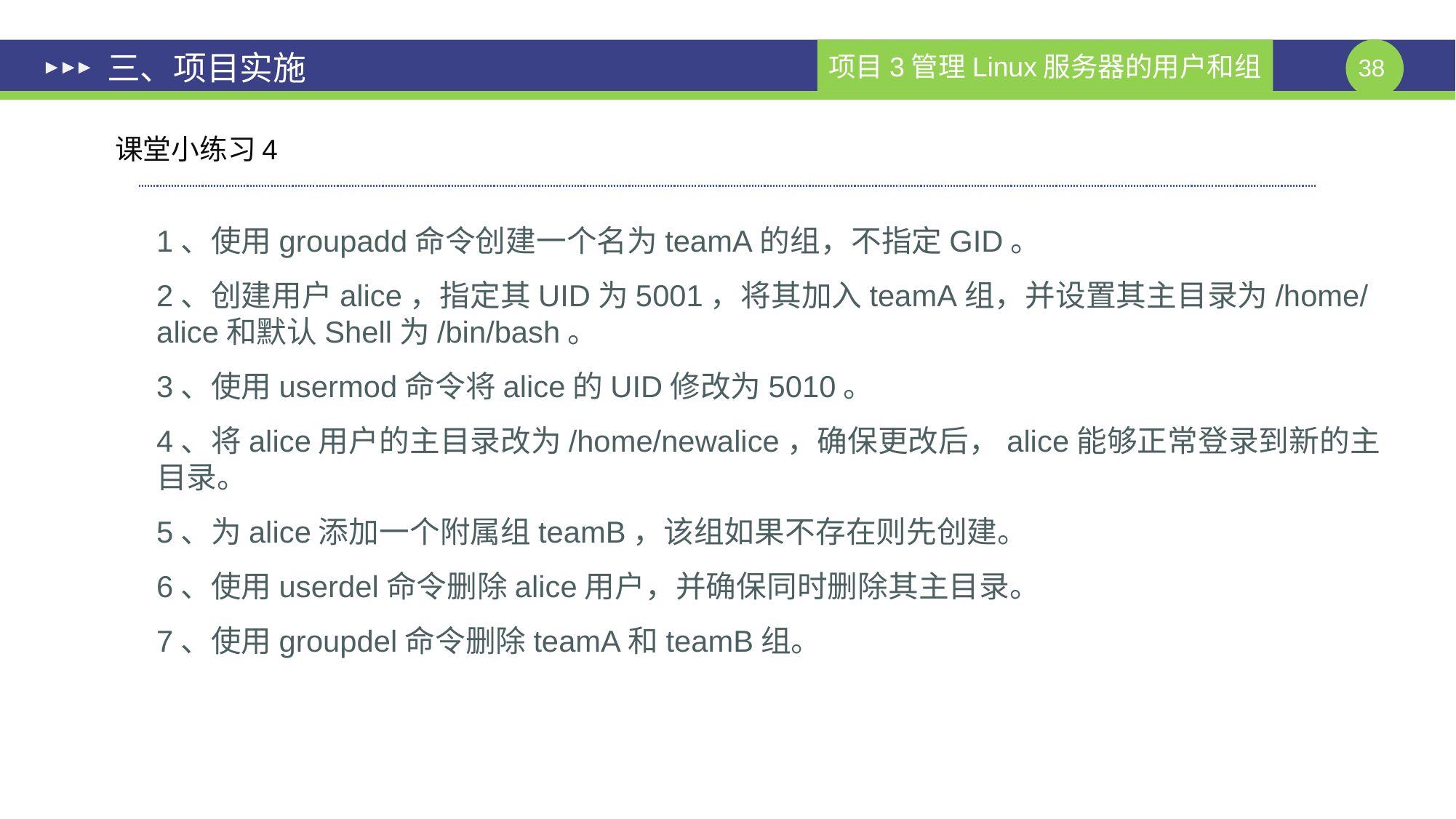

# 三、项目实施
课堂小练习4

1、使用groupadd命令创建一个名为teamA的组，不指定GID。
2、创建用户alice，指定其UID为5001，将其加入teamA组，并设置其主目录为/home/alice和默认Shell为/bin/bash。
3、使用usermod命令将alice的UID修改为5010。
4、将alice用户的主目录改为/home/newalice，确保更改后，alice能够正常登录到新的主目录。
5、为alice添加一个附属组teamB，该组如果不存在则先创建。
6、使用userdel命令删除alice用户，并确保同时删除其主目录。
7、使用groupdel命令删除teamA和teamB组。